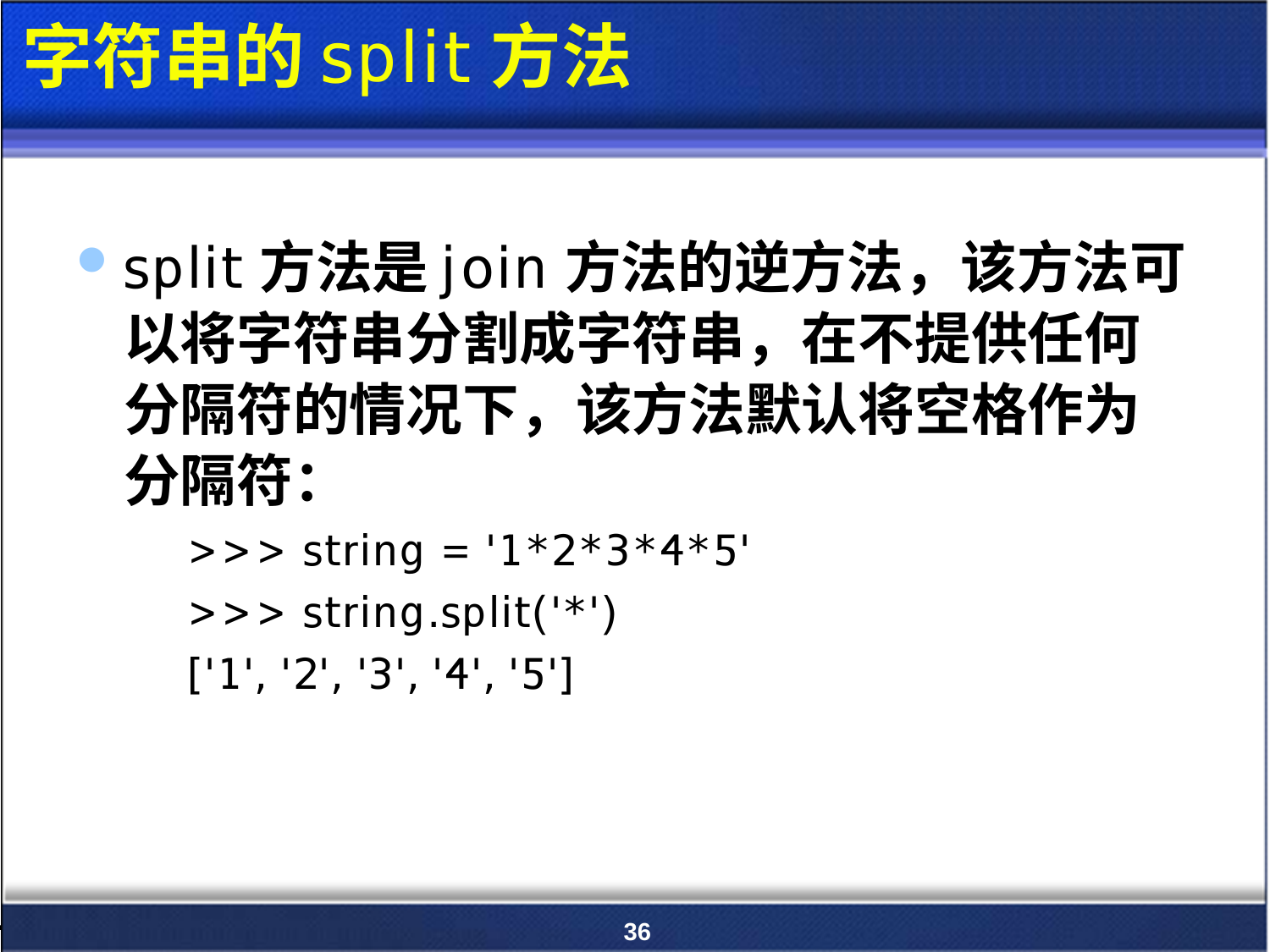

# 字符串的split方法
split方法是join方法的逆方法，该方法可以将字符串分割成字符串，在不提供任何分隔符的情况下，该方法默认将空格作为分隔符：
>>> string = '1*2*3*4*5'
>>> string.split('*')
['1', '2', '3', '4', '5']

36